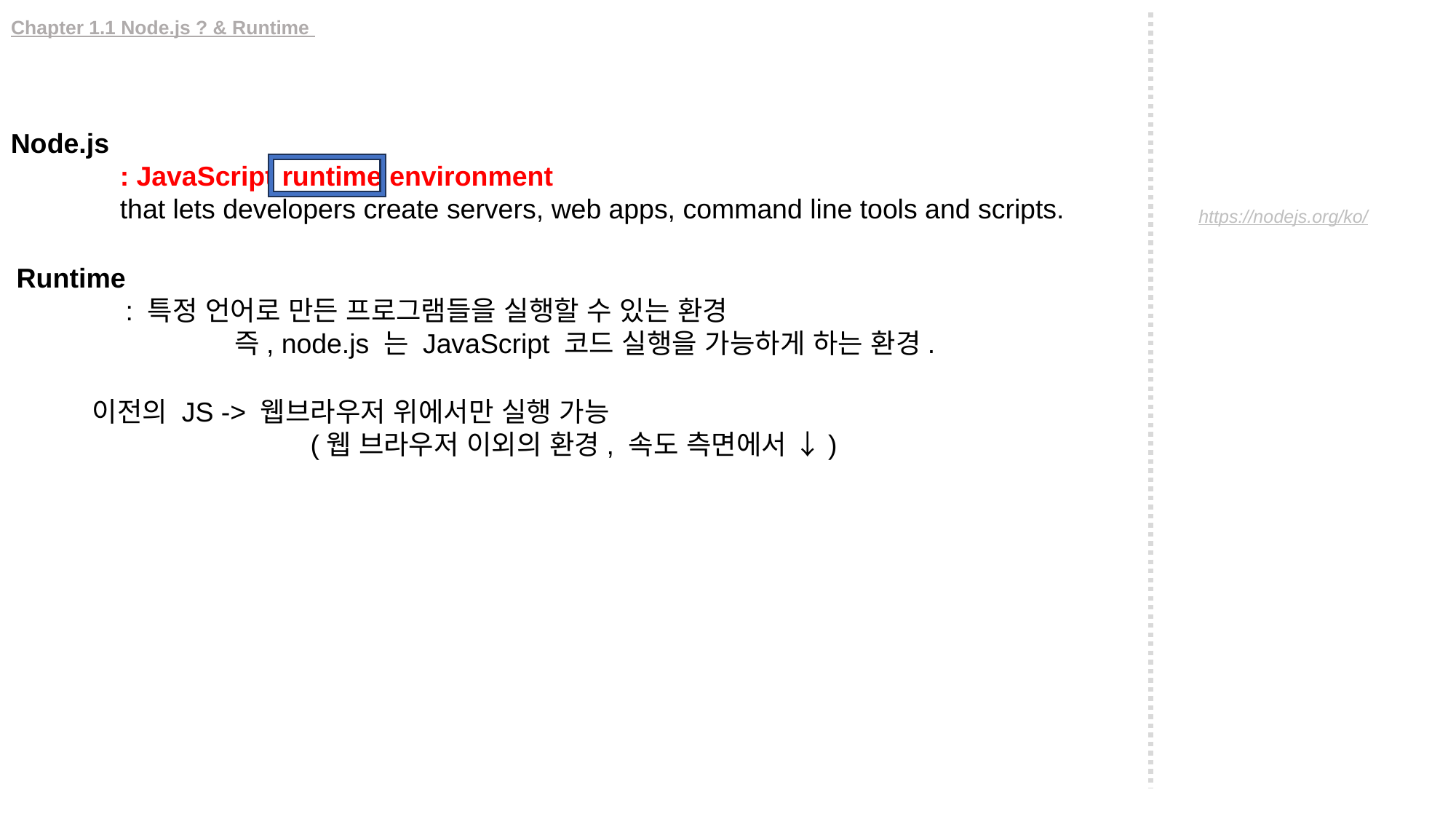

# Chapter 1.1 Node.js ? & Runtime
Node.js
 	: JavaScript runtime environment
	that lets developers create servers, web apps, command line tools and scripts.

https://nodejs.org/ko/

Runtime
	: 특정 언어로 만든 프로그램들을 실행할 수 있는 환경
		즉, node.js 는 JavaScript 코드 실행을 가능하게 하는 환경.
이전의 JS -> 웹브라우저 위에서만 실행 가능
 		(웹 브라우저 이외의 환경, 속도 측면에서 ↓)